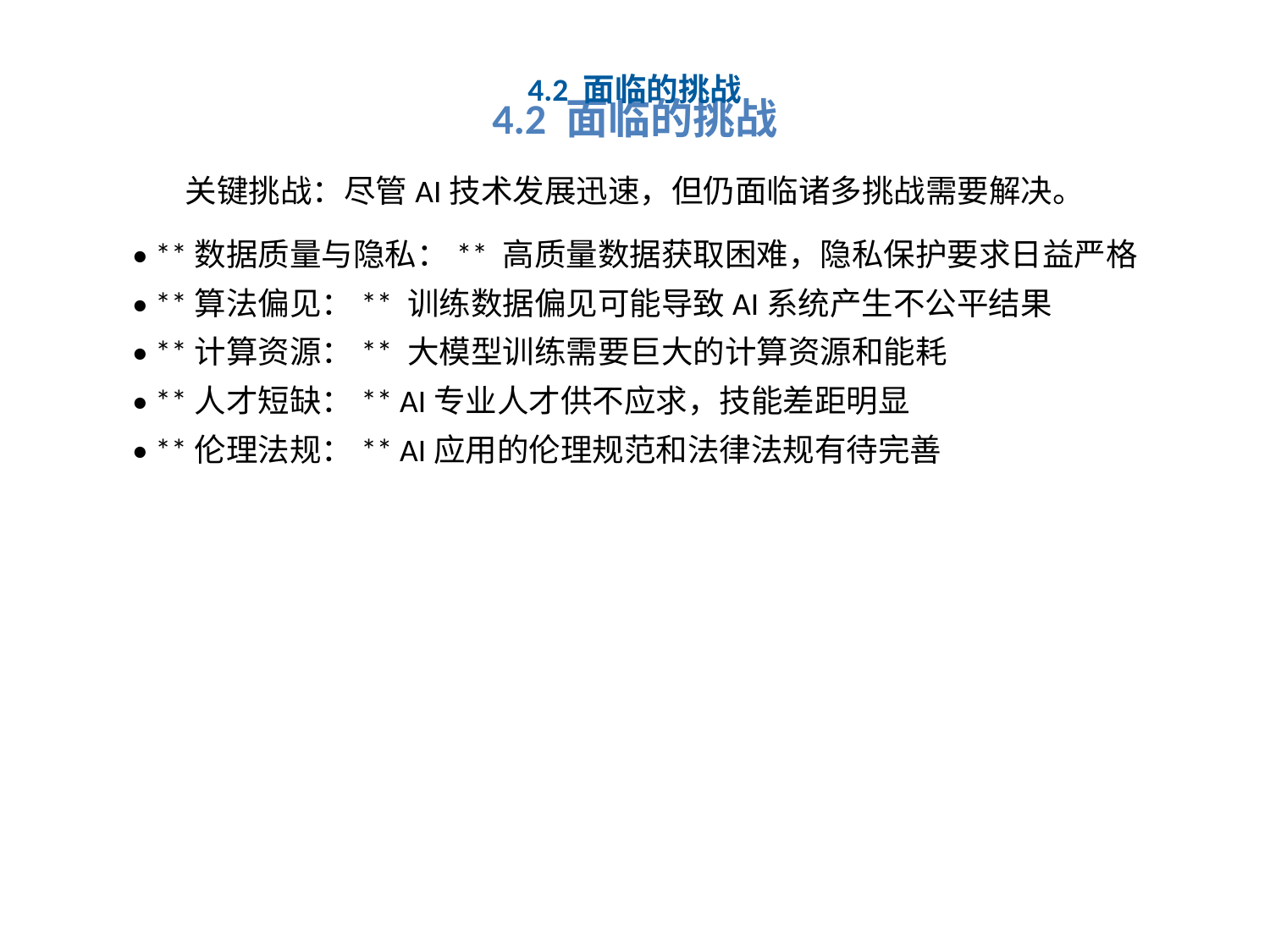

# 4.2 面临的挑战

4.2 面临的挑战
关键挑战：尽管AI技术发展迅速，但仍面临诸多挑战需要解决。

• **数据质量与隐私：** 高质量数据获取困难，隐私保护要求日益严格
• **算法偏见：** 训练数据偏见可能导致AI系统产生不公平结果
• **计算资源：** 大模型训练需要巨大的计算资源和能耗
• **人才短缺：** AI专业人才供不应求，技能差距明显
• **伦理法规：** AI应用的伦理规范和法律法规有待完善